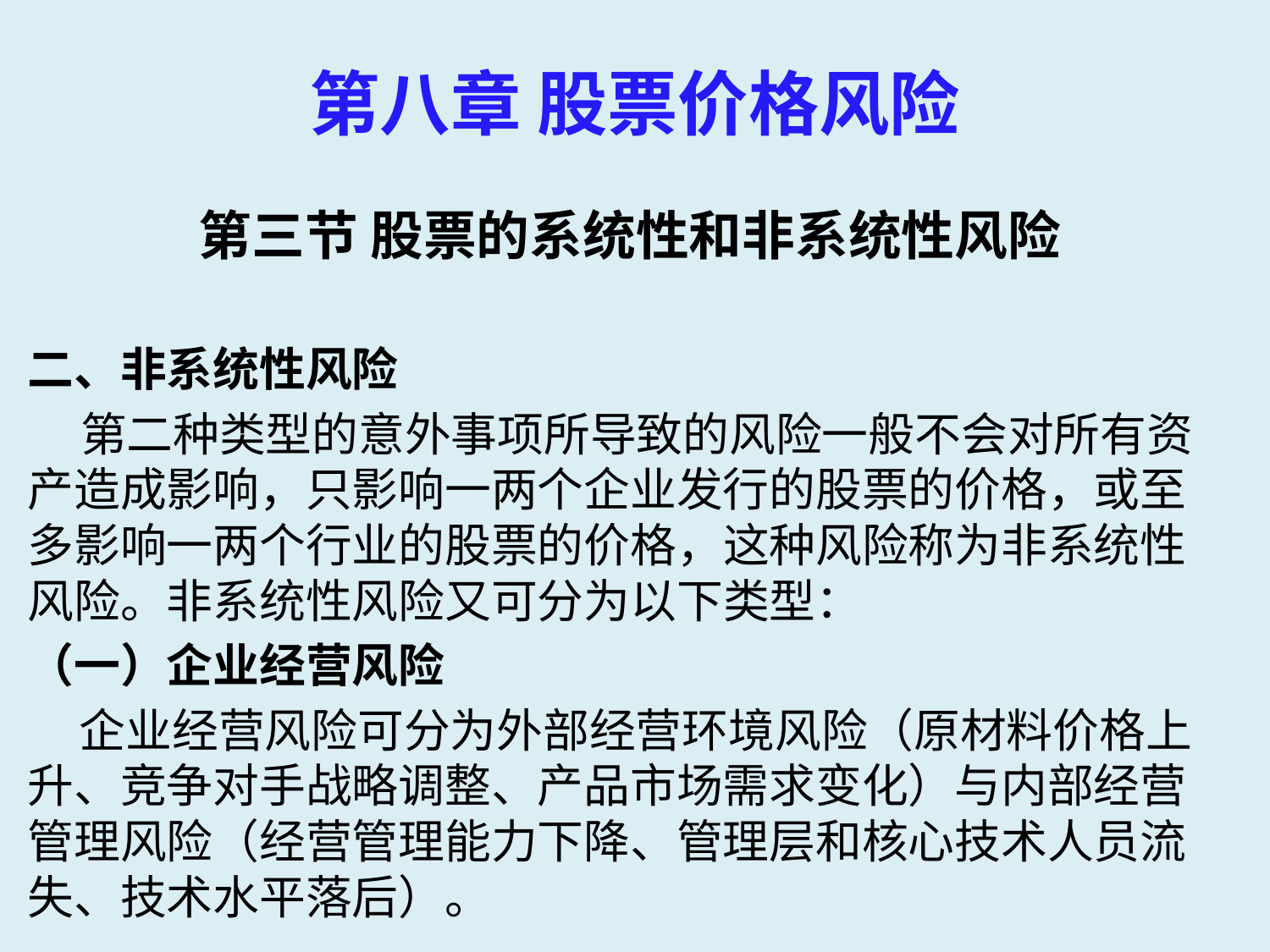

# 第八章 股票价格风险
第三节 股票的系统性和非系统性风险

二、非系统性风险
    第二种类型的意外事项所导致的风险一般不会对所有资产造成影响，只影响一两个企业发行的股票的价格，或至多影响一两个行业的股票的价格，这种风险称为非系统性风险。非系统性风险又可分为以下类型：
（一）企业经营风险
    企业经营风险可分为外部经营环境风险（原材料价格上升、竞争对手战略调整、产品市场需求变化）与内部经营管理风险（经营管理能力下降、管理层和核心技术人员流失、技术水平落后）。